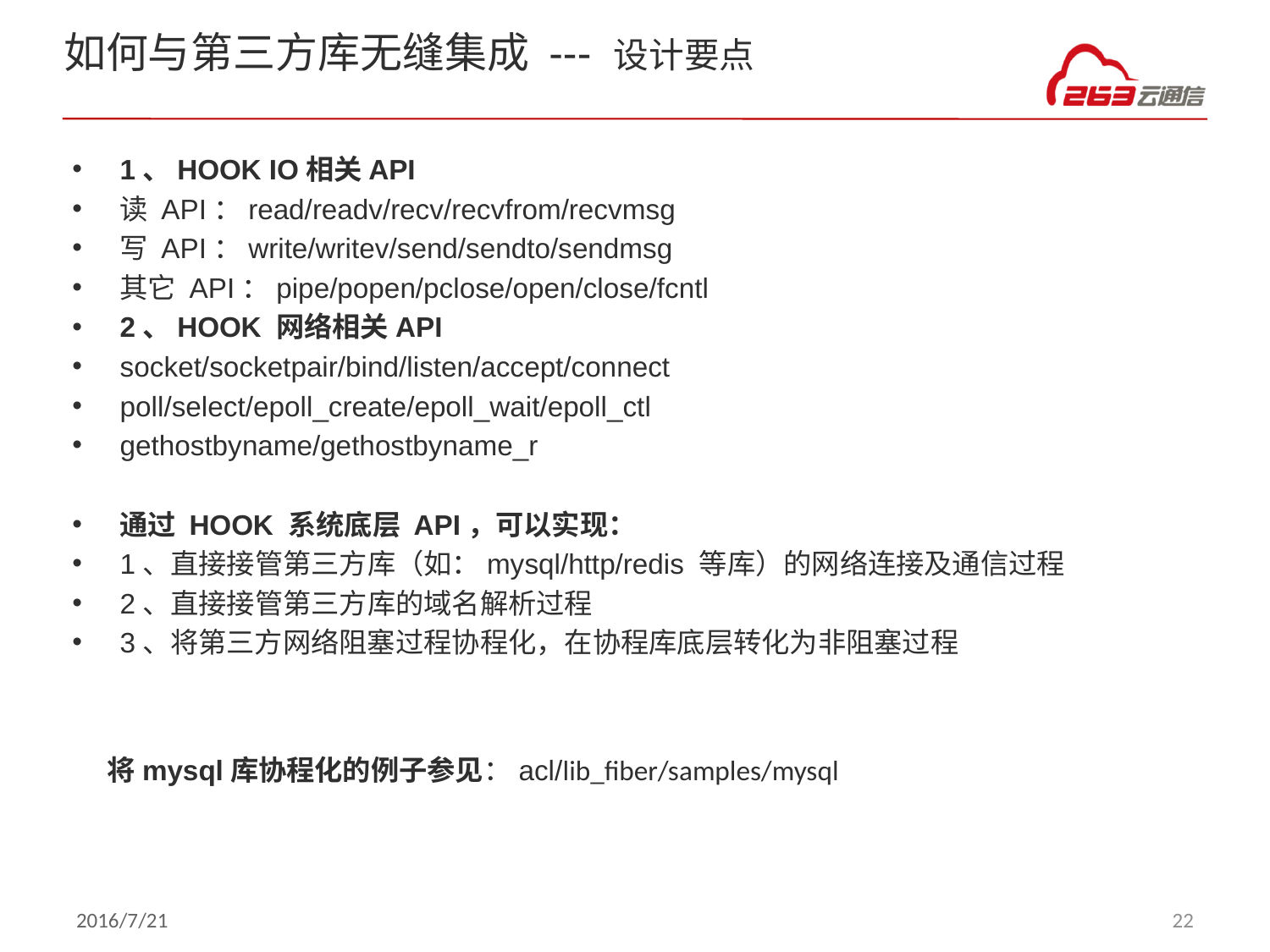

# 如何与第三方库无缝集成 --- 设计要点
1、HOOK IO相关API
读 API：read/readv/recv/recvfrom/recvmsg
写 API：write/writev/send/sendto/sendmsg
其它 API：pipe/popen/pclose/open/close/fcntl
2、HOOK 网络相关API
socket/socketpair/bind/listen/accept/connect
poll/select/epoll_create/epoll_wait/epoll_ctl
gethostbyname/gethostbyname_r

通过 HOOK 系统底层 API，可以实现：
1、直接接管第三方库（如：mysql/http/redis 等库）的网络连接及通信过程
2、直接接管第三方库的域名解析过程
3、将第三方网络阻塞过程协程化，在协程库底层转化为非阻塞过程
将mysql库协程化的例子参见：acl/lib_fiber/samples/mysql